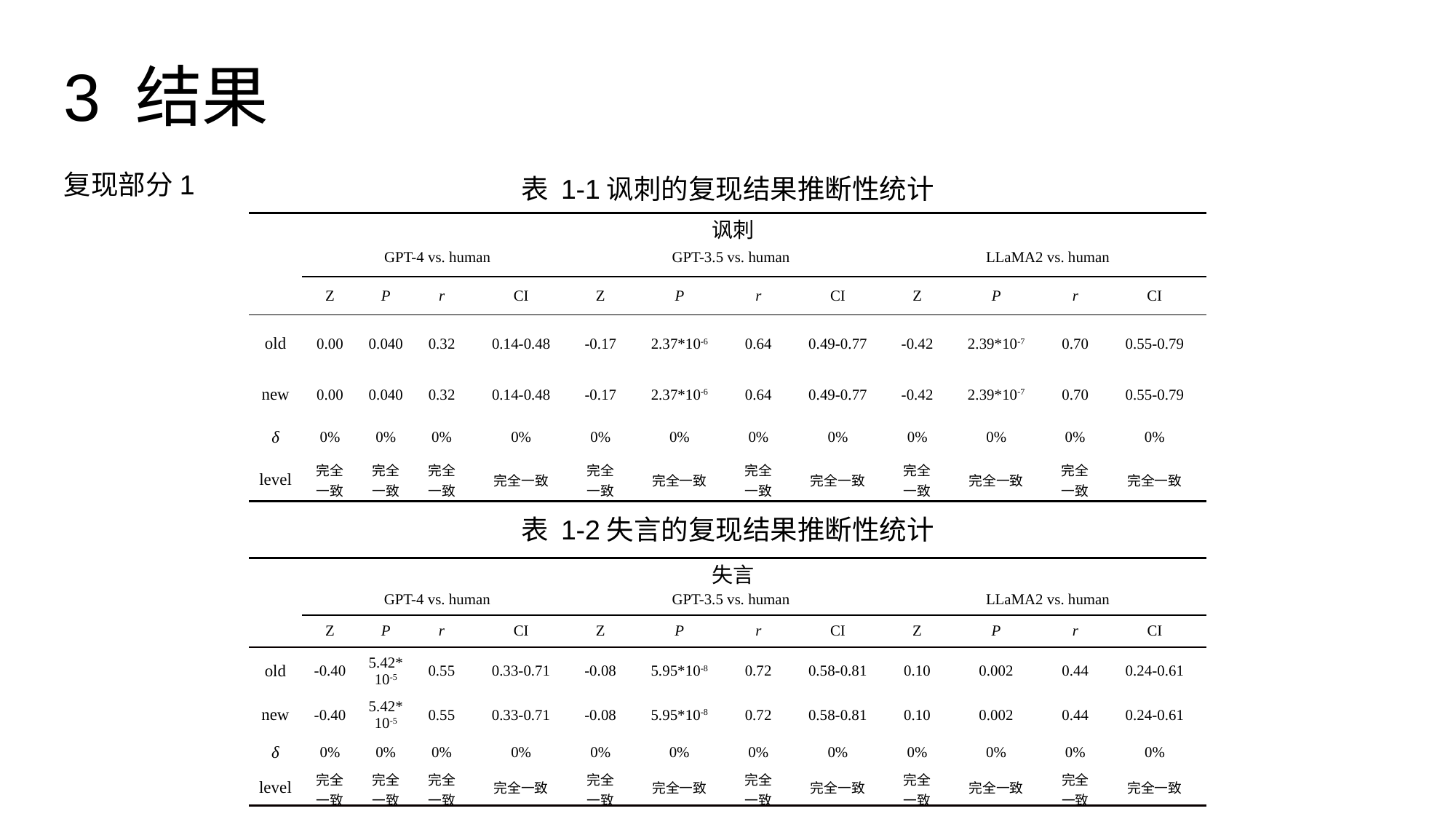

3 结果
复现部分1
表 1-1讽刺的复现结果推断性统计
| 讽刺 |  |  |  |  |  |  |  |  |  |  |  |  |
| --- | --- | --- | --- | --- | --- | --- | --- | --- | --- | --- | --- | --- |
|  | GPT-4 vs. human |  |  |  | GPT-3.5 vs. human |  |  |  | LLaMA2 vs. human |  |  |  |
|  | Z | P | r | CI | Z | P | r | CI | Z | P | r | CI |
| old | 0.00 | 0.040 | 0.32 | 0.14-0.48 | -0.17 | 2.37\*10-6 | 0.64 | 0.49-0.77 | -0.42 | 2.39\*10-7 | 0.70 | 0.55-0.79 |
| new | 0.00 | 0.040 | 0.32 | 0.14-0.48 | -0.17 | 2.37\*10-6 | 0.64 | 0.49-0.77 | -0.42 | 2.39\*10-7 | 0.70 | 0.55-0.79 |
| δ | 0% | 0% | 0% | 0% | 0% | 0% | 0% | 0% | 0% | 0% | 0% | 0% |
| level | 完全一致 | 完全一致 | 完全一致 | 完全一致 | 完全一致 | 完全一致 | 完全一致 | 完全一致 | 完全一致 | 完全一致 | 完全一致 | 完全一致 |
表 1-2失言的复现结果推断性统计
| 失言 |  |  |  |  |  |  |  |  |  |  |  |  |
| --- | --- | --- | --- | --- | --- | --- | --- | --- | --- | --- | --- | --- |
|  | GPT-4 vs. human |  |  |  | GPT-3.5 vs. human |  |  |  | LLaMA2 vs. human |  |  |  |
|  | Z | P | r | CI | Z | P | r | CI | Z | P | r | CI |
| old | -0.40 | 5.42\*10-5 | 0.55 | 0.33-0.71 | -0.08 | 5.95\*10-8 | 0.72 | 0.58-0.81 | 0.10 | 0.002 | 0.44 | 0.24-0.61 |
| new | -0.40 | 5.42\*10-5 | 0.55 | 0.33-0.71 | -0.08 | 5.95\*10-8 | 0.72 | 0.58-0.81 | 0.10 | 0.002 | 0.44 | 0.24-0.61 |
| δ | 0% | 0% | 0% | 0% | 0% | 0% | 0% | 0% | 0% | 0% | 0% | 0% |
| level | 完全一致 | 完全一致 | 完全一致 | 完全一致 | 完全一致 | 完全一致 | 完全一致 | 完全一致 | 完全一致 | 完全一致 | 完全一致 | 完全一致 |